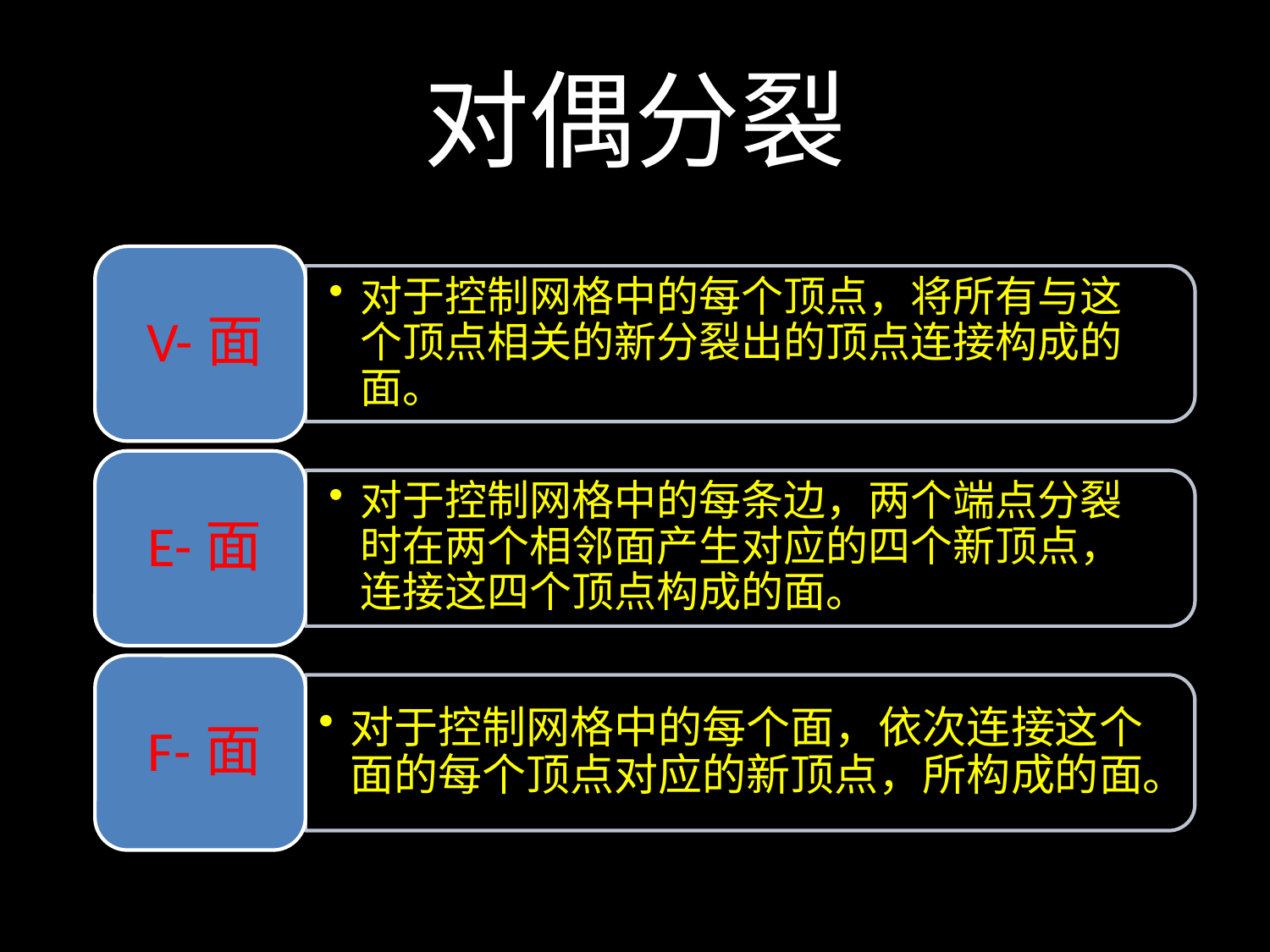

# 对偶分裂
对于控制网格中的每个顶点，将所有与这个顶点相关的新分裂出的顶点连接构成的面。
V-面
对于控制网格中的每条边，两个端点分裂时在两个相邻面产生对应的四个新顶点，连接这四个顶点构成的面。
E-面
对于控制网格中的每个面，依次连接这个面的每个顶点对应的新顶点，所构成的面。
F-面